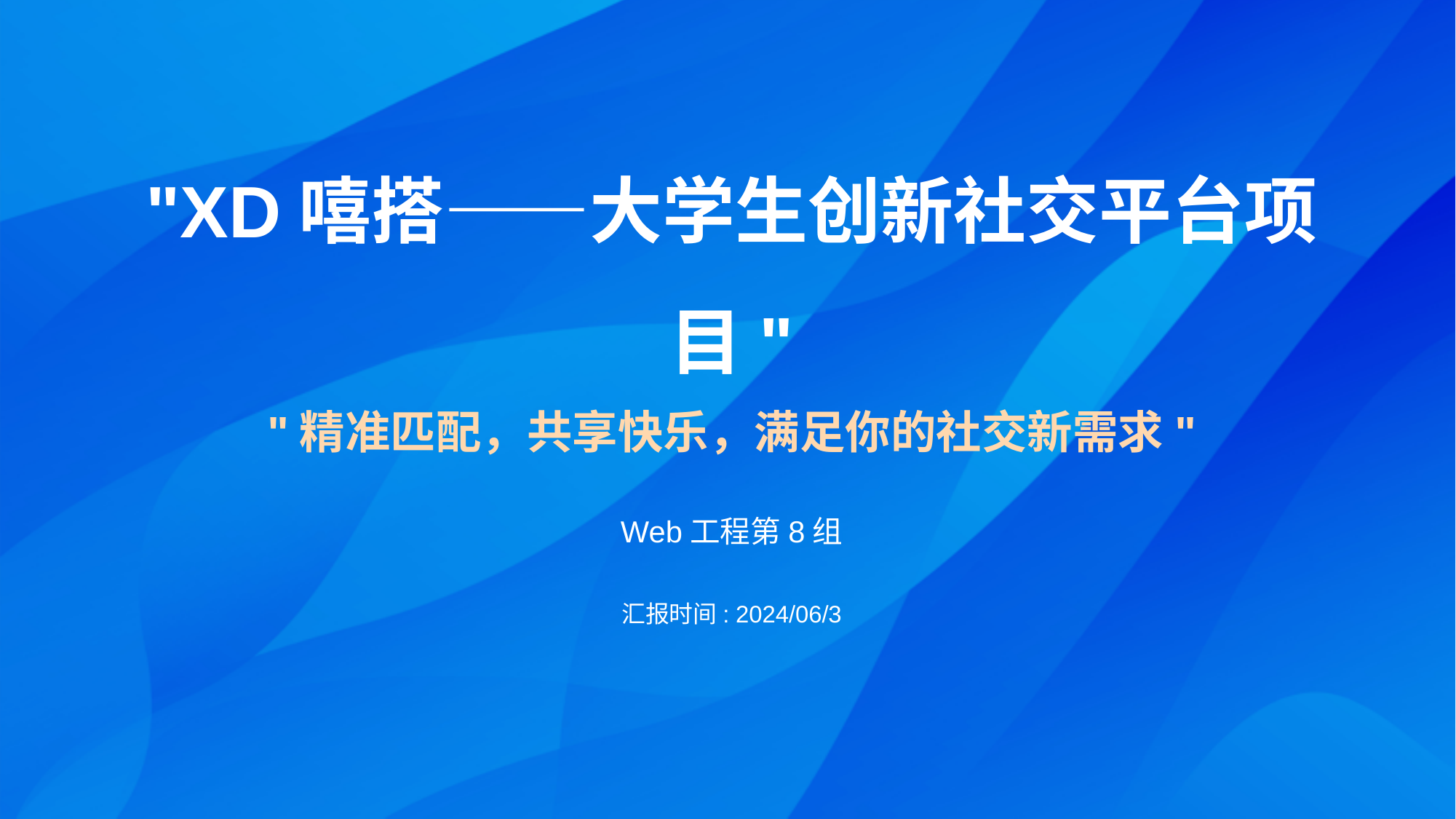

"XD嘻搭——大学生创新社交平台项目"
"精准匹配，共享快乐，满足你的社交新需求"

Web工程第8组

汇报时间: 2024/06/3